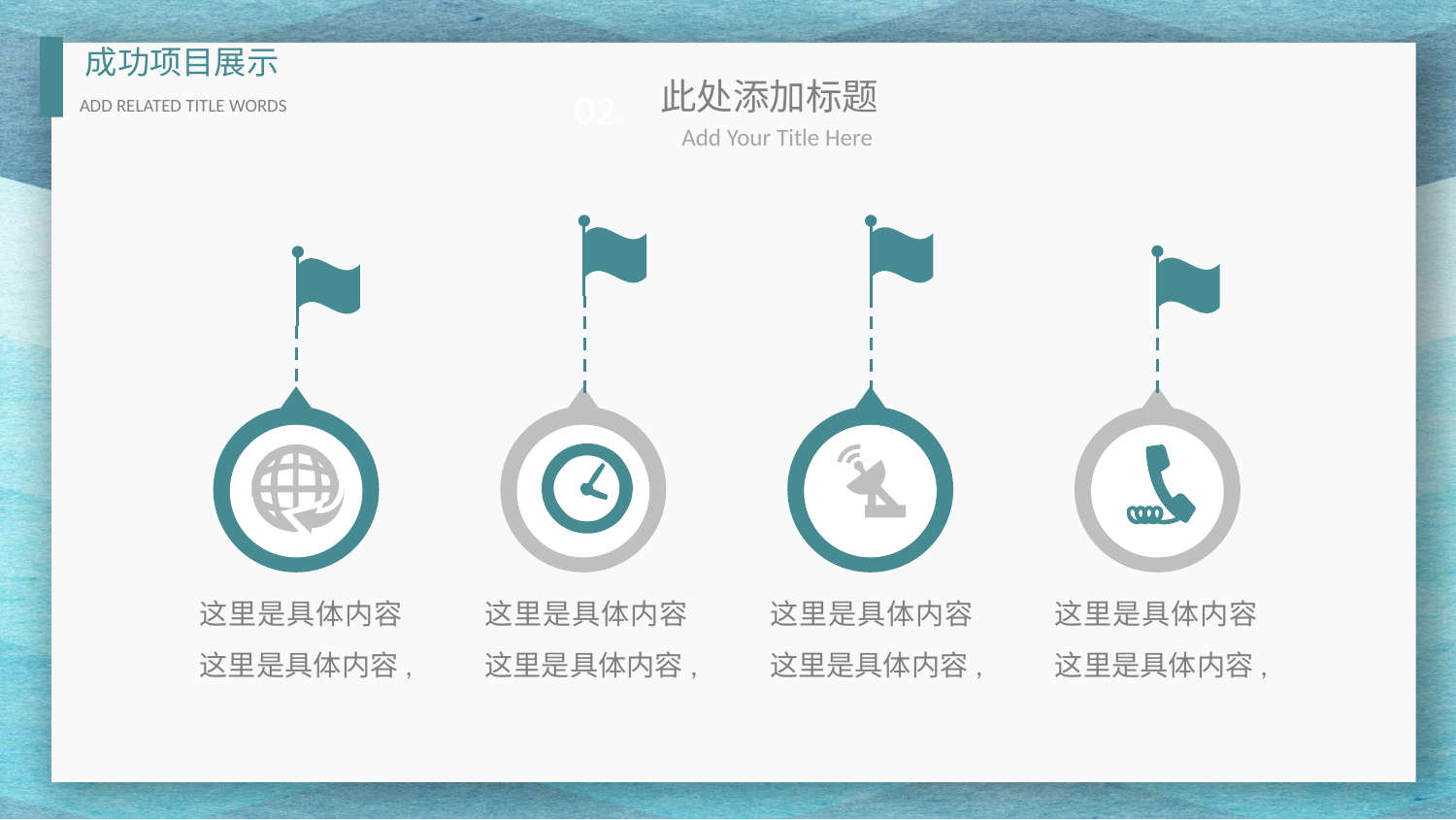

成功项目展示
此处添加标题
02
ADD RELATED TITLE WORDS
Add Your Title Here

这里是具体内容这里是具体内容,
这里是具体内容这里是具体内容,
这里是具体内容这里是具体内容,
这里是具体内容这里是具体内容,